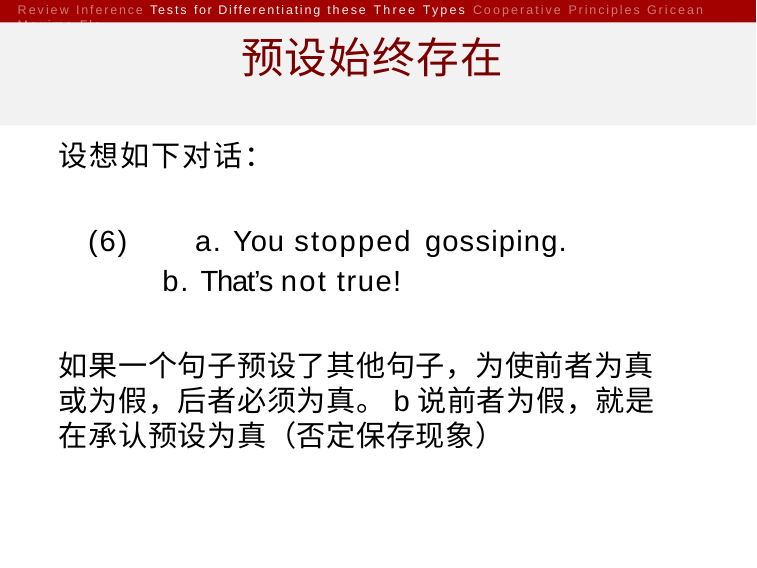

Review Inference Tests for Differentiating these Three Types Cooperative Principles Gricean Maxims Flo
# 预设始终存在
设想如下对话：

(6)	a. You stopped gossiping.
b. That’s not true!

如果一个句子预设了其他句子，为使前者为真或为假，后者必须为真。b说前者为假，就是在承认预设为真（否定保存现象）